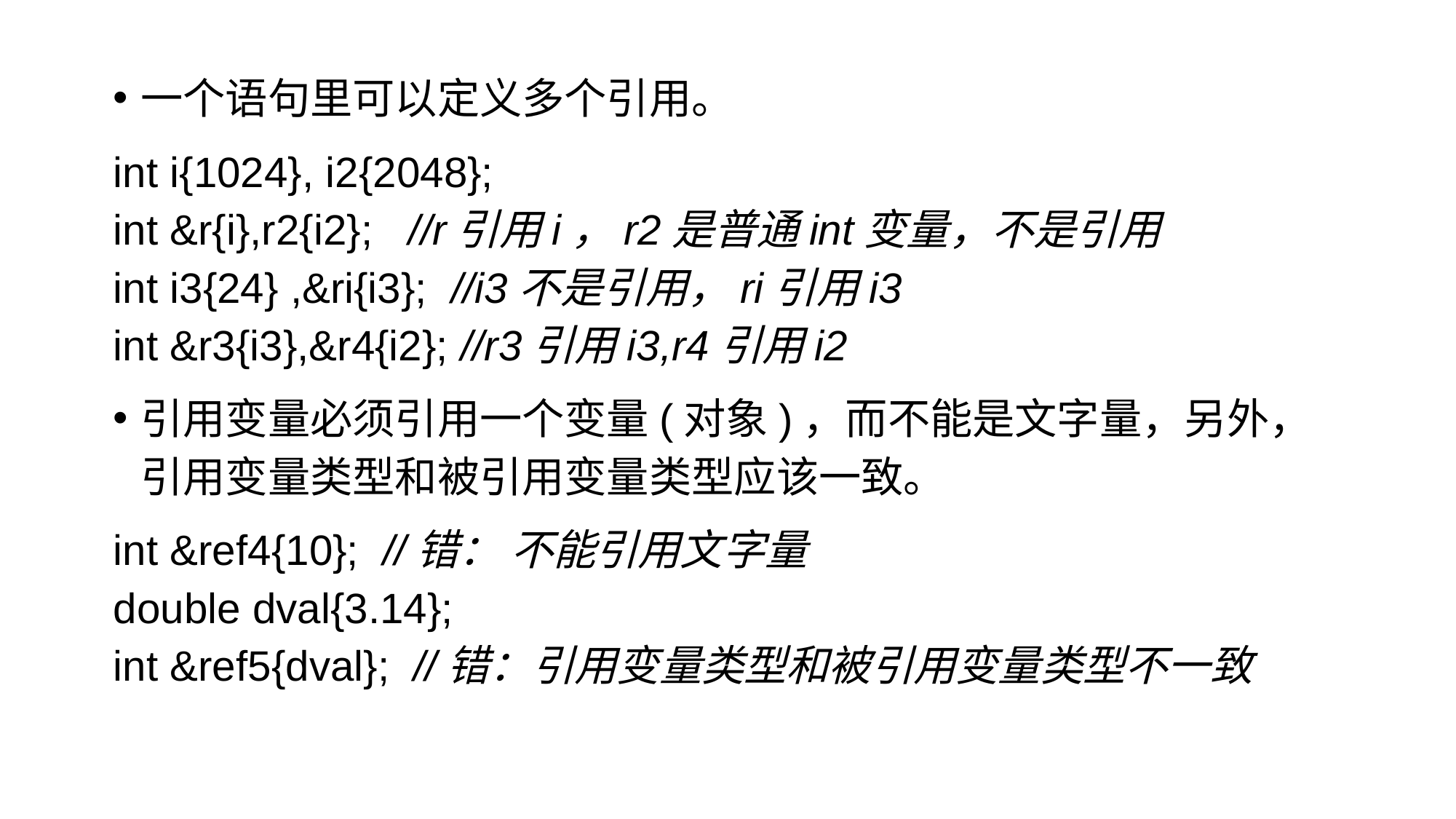

一个语句里可以定义多个引用。
int i{1024}, i2{2048};
int &r{i},r2{i2};   //r引用i，r2是普通int变量，不是引用
int i3{24} ,&ri{i3};  //i3不是引用，ri引用i3
int &r3{i3},&r4{i2}; //r3引用i3,r4引用i2
引用变量必须引用一个变量(对象)，而不能是文字量，另外，引用变量类型和被引用变量类型应该一致。
int &ref4{10};  //错： 不能引用文字量
double dval{3.14};
int &ref5{dval};  //错：引用变量类型和被引用变量类型不一致